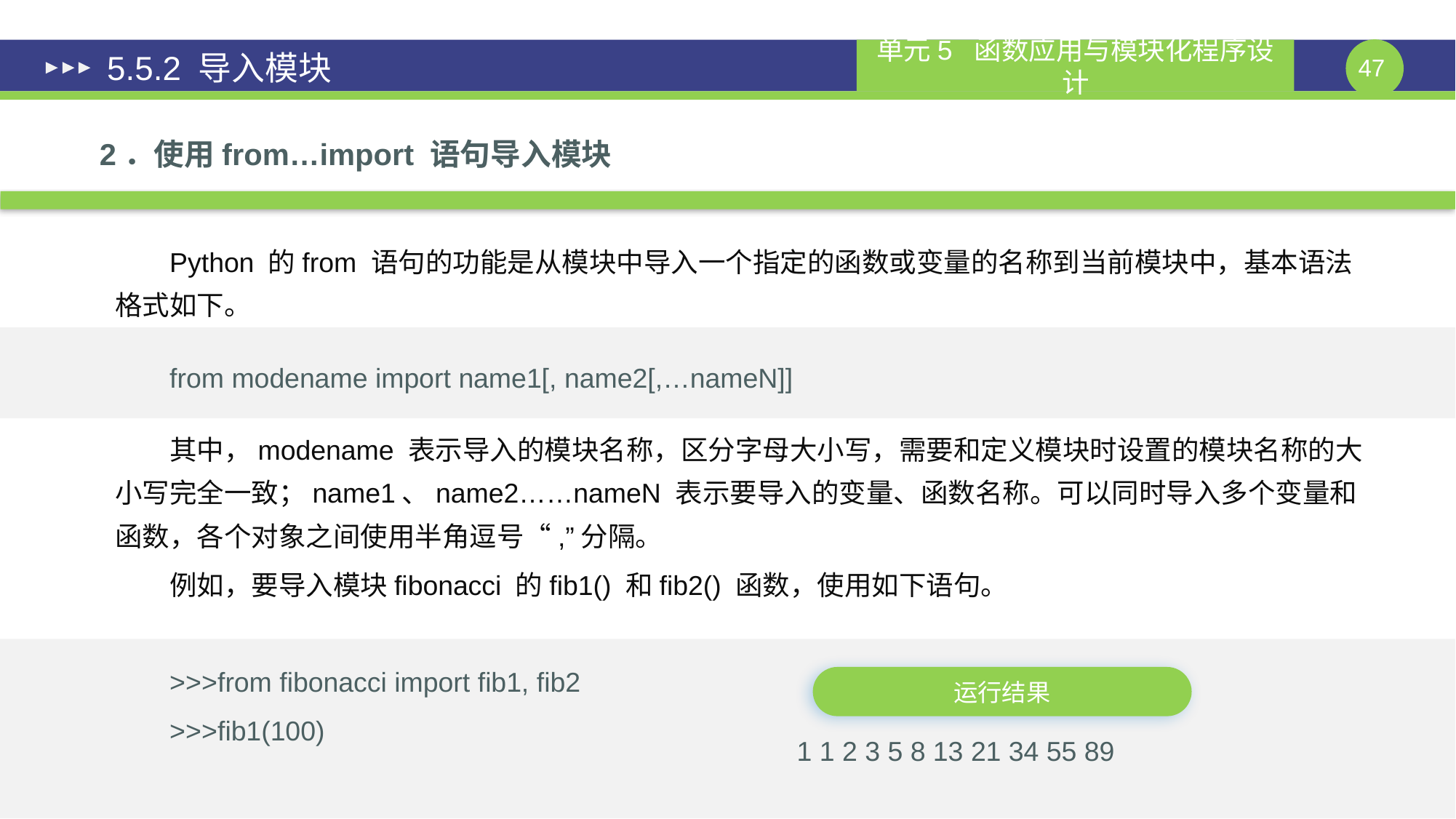

# 5.5.2 导入模块
2．使用from…import 语句导入模块

Python 的from 语句的功能是从模块中导入一个指定的函数或变量的名称到当前模块中，基本语法格式如下。

from modename import name1[, name2[,…nameN]]

其中，modename 表示导入的模块名称，区分字母大小写，需要和定义模块时设置的模块名称的大小写完全一致；name1、name2……nameN 表示要导入的变量、函数名称。可以同时导入多个变量和函数，各个对象之间使用半角逗号“,”分隔。
例如，要导入模块fibonacci 的fib1() 和fib2() 函数，使用如下语句。

>>>from fibonacci import fib1, fib2
>>>fib1(100)

运行结果
1 1 2 3 5 8 13 21 34 55 89